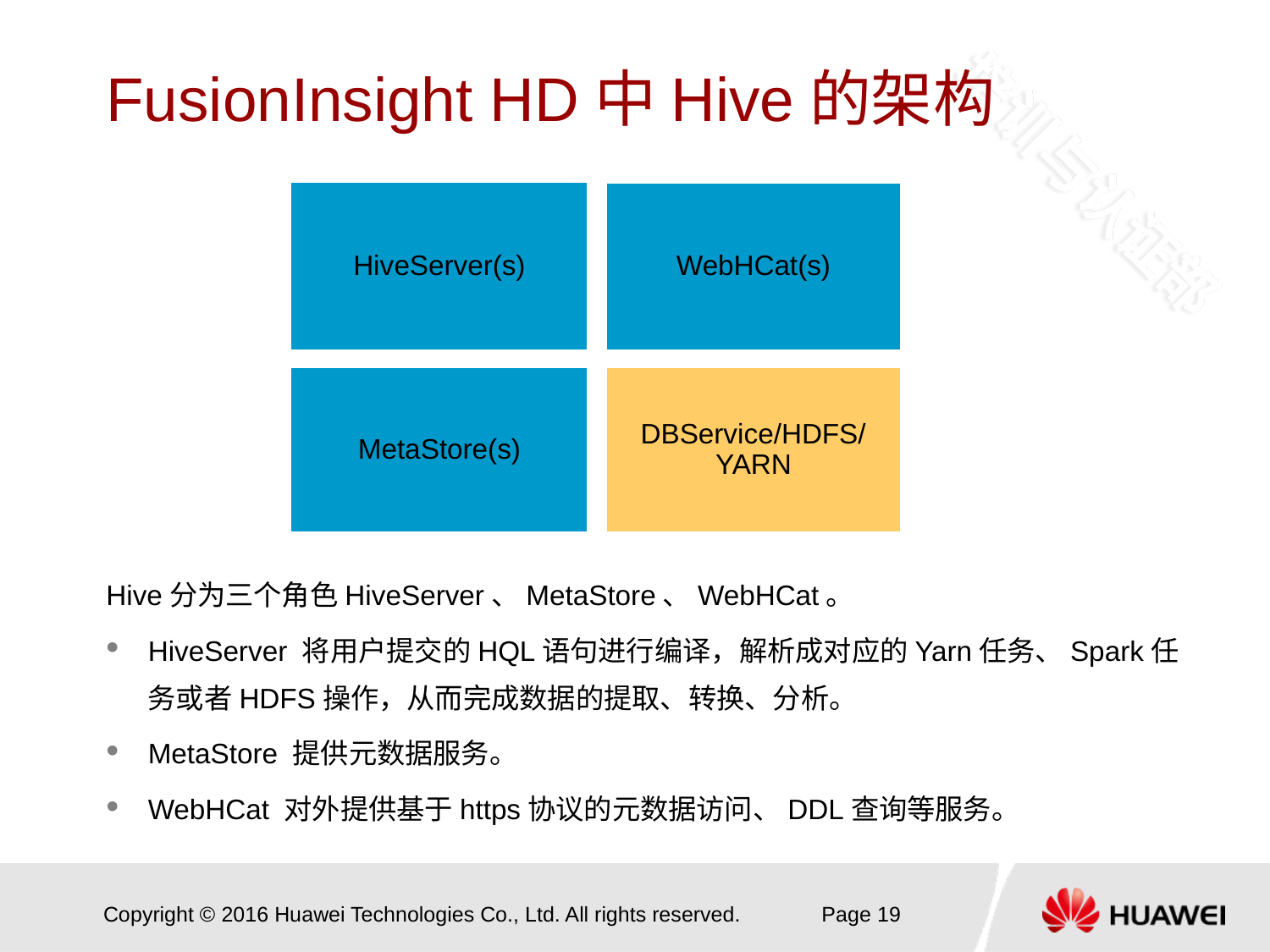

# FusionInsight HD中Hive的架构
HiveServer(s)
WebHCat(s)
MetaStore(s)
DBService/HDFS/YARN
Hive分为三个角色HiveServer、MetaStore、WebHCat。
HiveServer 将用户提交的HQL语句进行编译，解析成对应的Yarn任务、Spark任务或者HDFS操作，从而完成数据的提取、转换、分析。
MetaStore 提供元数据服务。
WebHCat 对外提供基于https协议的元数据访问、DDL查询等服务。